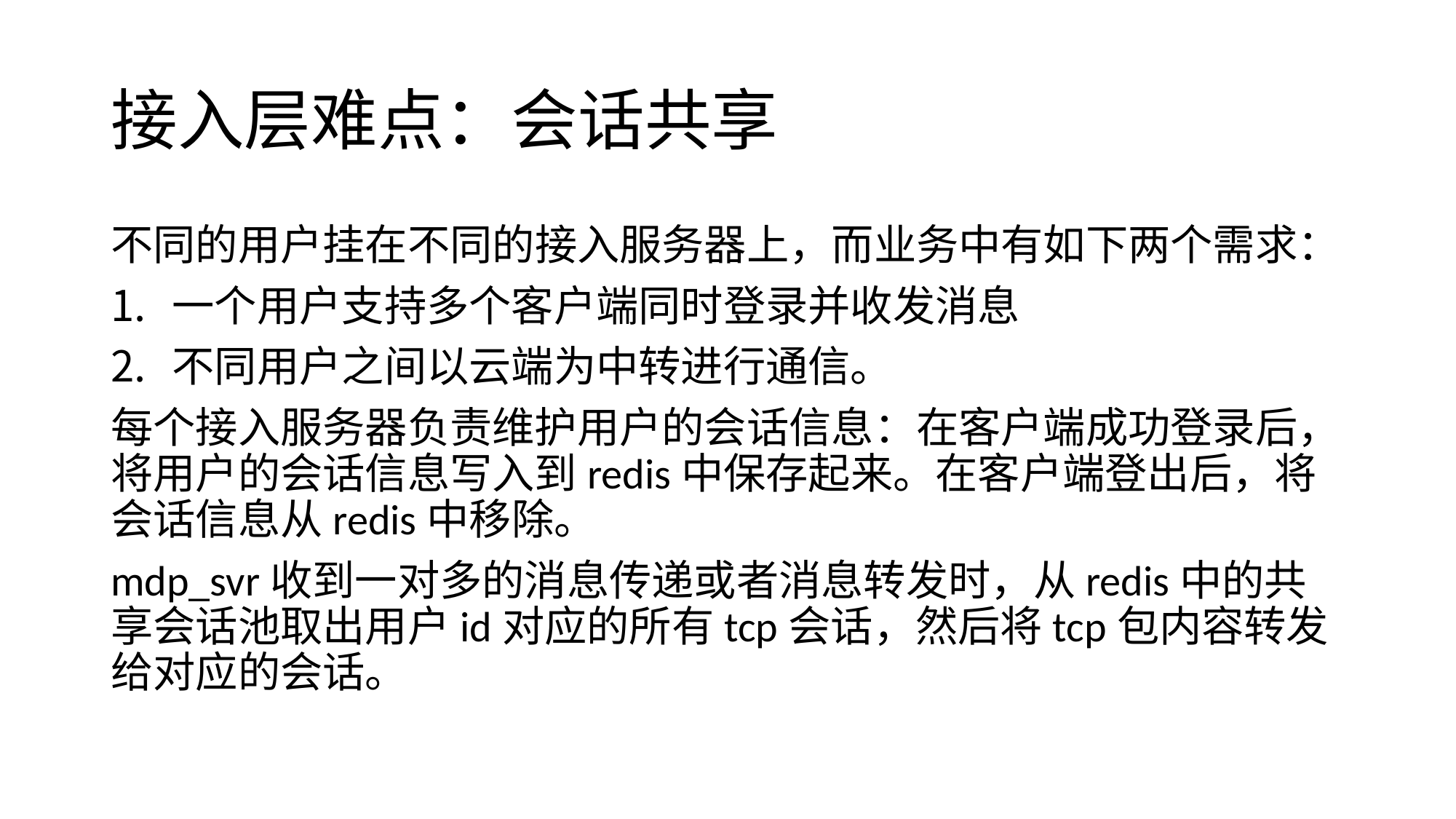

# 接入层难点：会话共享
不同的用户挂在不同的接入服务器上，而业务中有如下两个需求：
一个用户支持多个客户端同时登录并收发消息
不同用户之间以云端为中转进行通信。
每个接入服务器负责维护用户的会话信息：在客户端成功登录后，将用户的会话信息写入到redis中保存起来。在客户端登出后，将会话信息从redis中移除。
mdp_svr收到一对多的消息传递或者消息转发时，从redis中的共享会话池取出用户id对应的所有tcp会话，然后将tcp包内容转发给对应的会话。